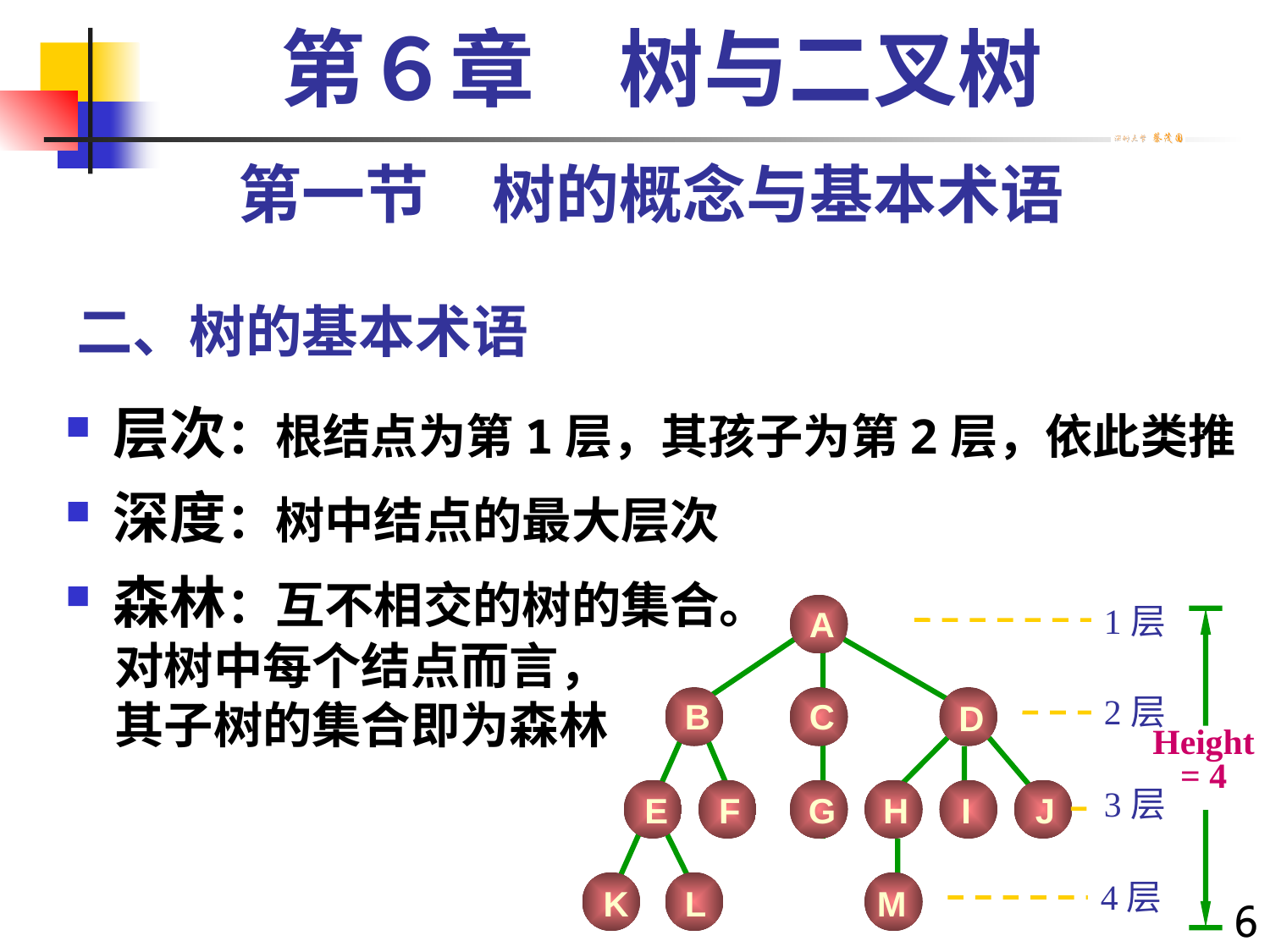

第６章　树与二叉树
第一节　树的概念与基本术语
# 二、树的基本术语
层次：根结点为第1层，其孩子为第2层，依此类推
深度：树中结点的最大层次
森林：互不相交的树的集合。
　对树中每个结点而言，
　其子树的集合即为森林
1层

A

2层

B
C
D

Height
= 4

3层

E
F
G
H
I
J

4层

K
L
M

6